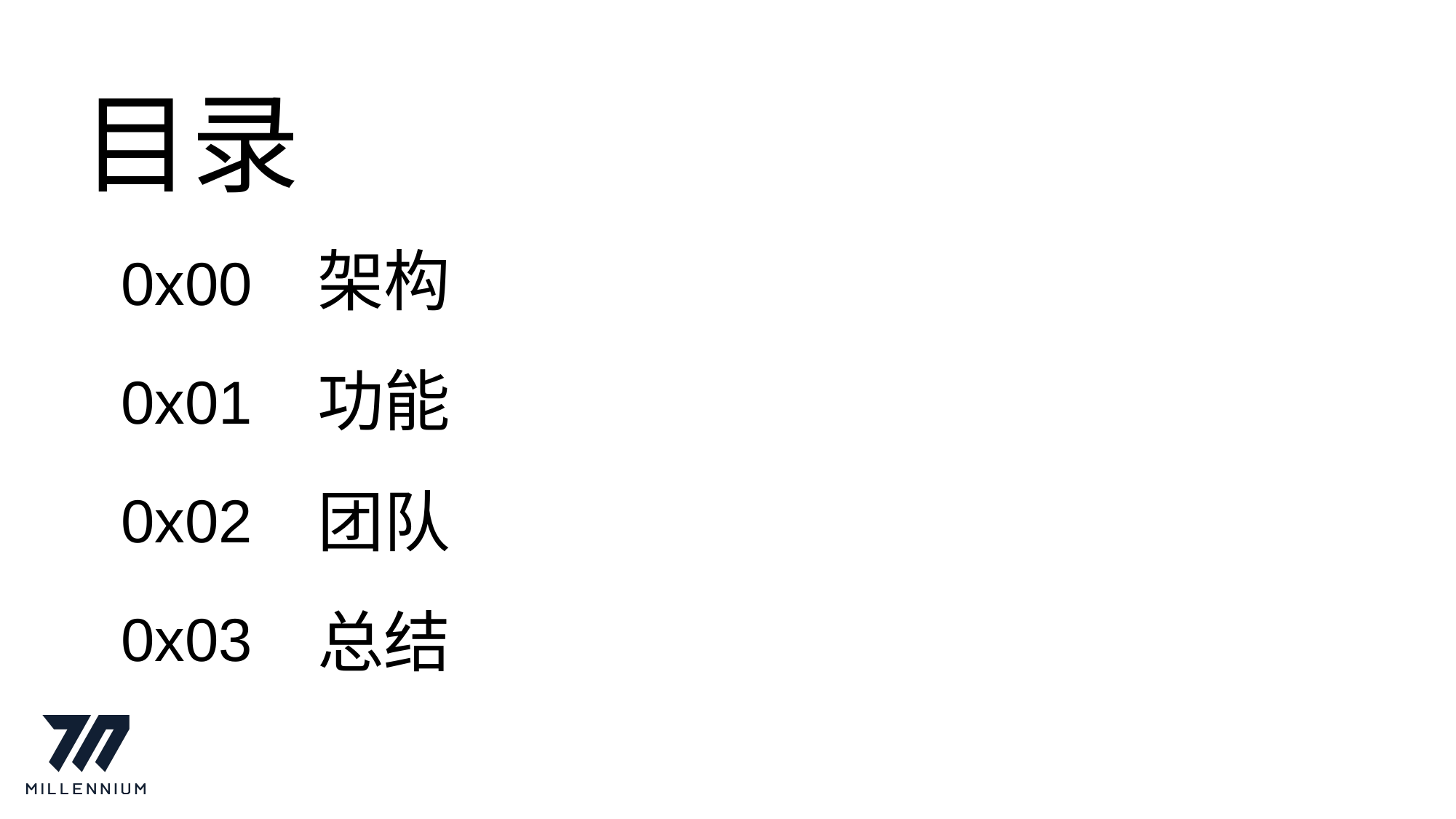

# 目录
0x00
0x01
0x02
0x03
架构
功能
团队
总结